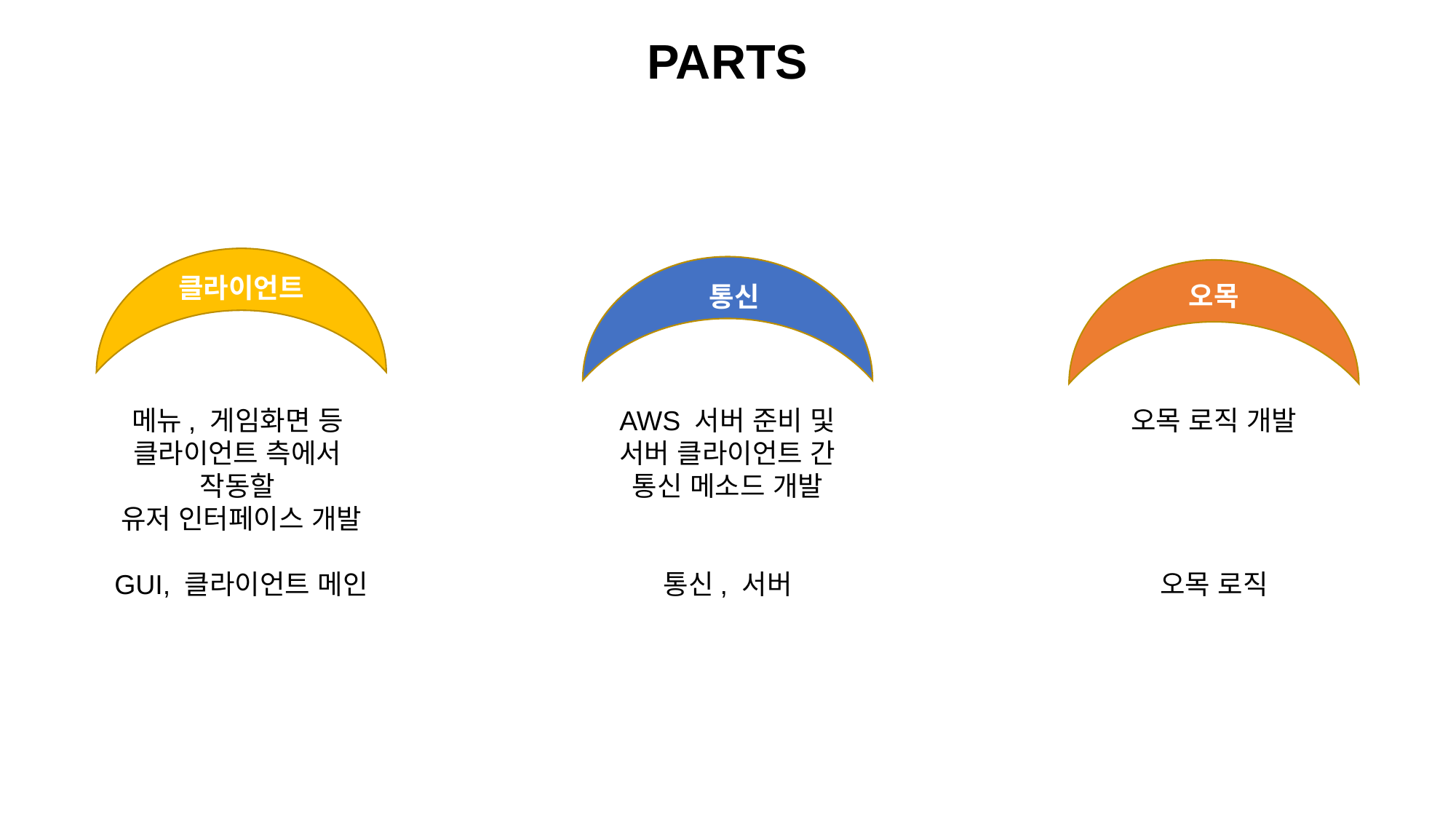

PARTS

클라이언트
오목

통신
메뉴, 게임화면 등
클라이언트 측에서
작동할
유저 인터페이스 개발

GUI, 클라이언트 메인

AWS 서버 준비 및
서버 클라이언트 간
통신 메소드 개발

통신, 서버

오목 로직 개발

오목 로직